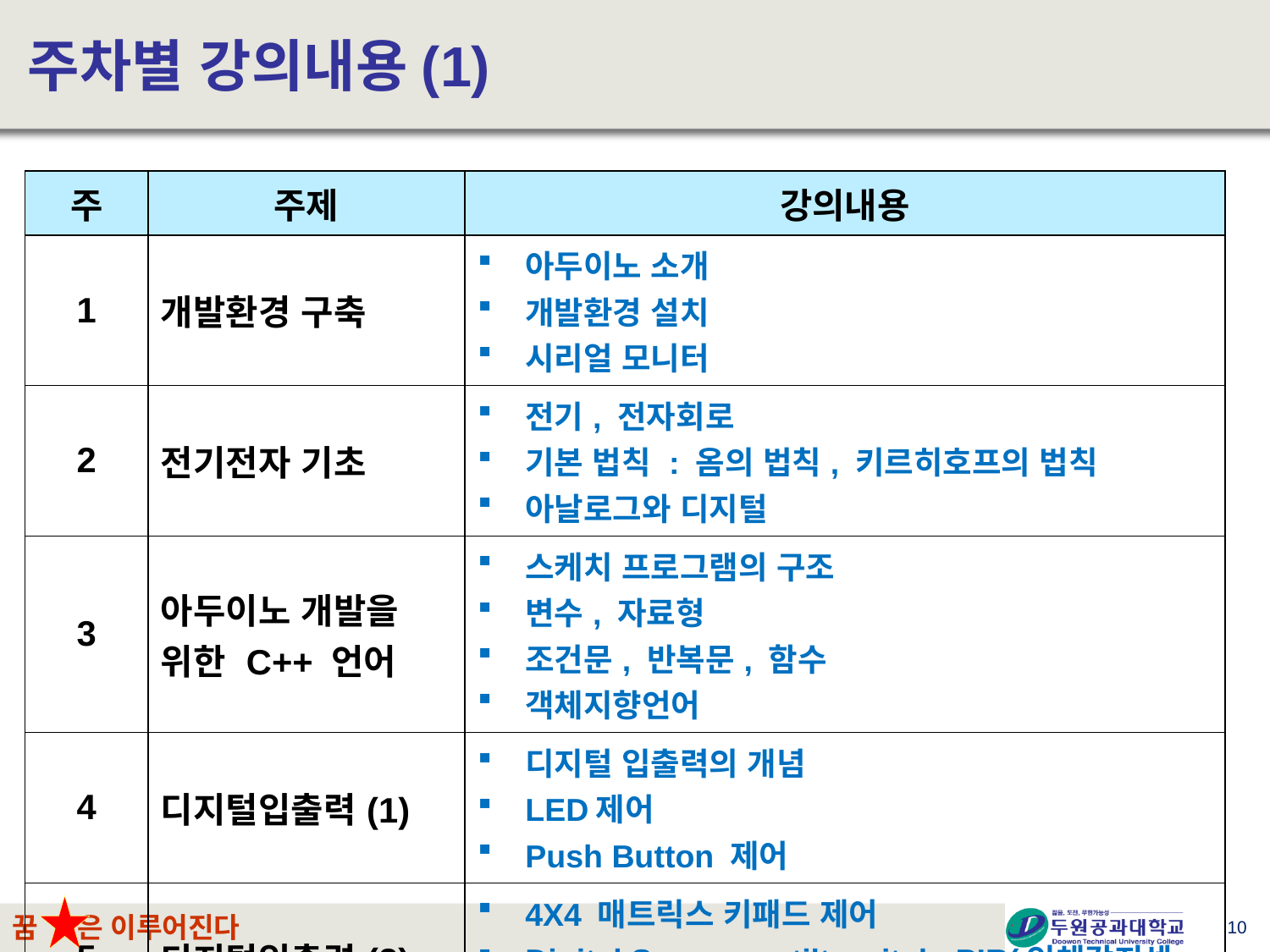

# 주차별 강의내용(1)
| 주 | 주제 | 강의내용 |
| --- | --- | --- |
| 1 | 개발환경 구축 | 아두이노 소개 개발환경 설치 시리얼 모니터 |
| 2 | 전기전자 기초 | 전기, 전자회로 기본 법칙 : 옴의 법칙, 키르히호프의 법칙 아날로그와 디지털 |
| 3 | 아두이노 개발을 위한 C++ 언어 | 스케치 프로그램의 구조 변수, 자료형 조건문, 반복문, 함수 객체지향언어 |
| 4 | 디지털입출력(1) | 디지털 입출력의 개념 LED제어 Push Button 제어 |
| 5 | 디지털입출력(2) | 4X4 매트릭스 키패드 제어 Digital Sensors – tilt switch, PIR(인체감지센서) |
10